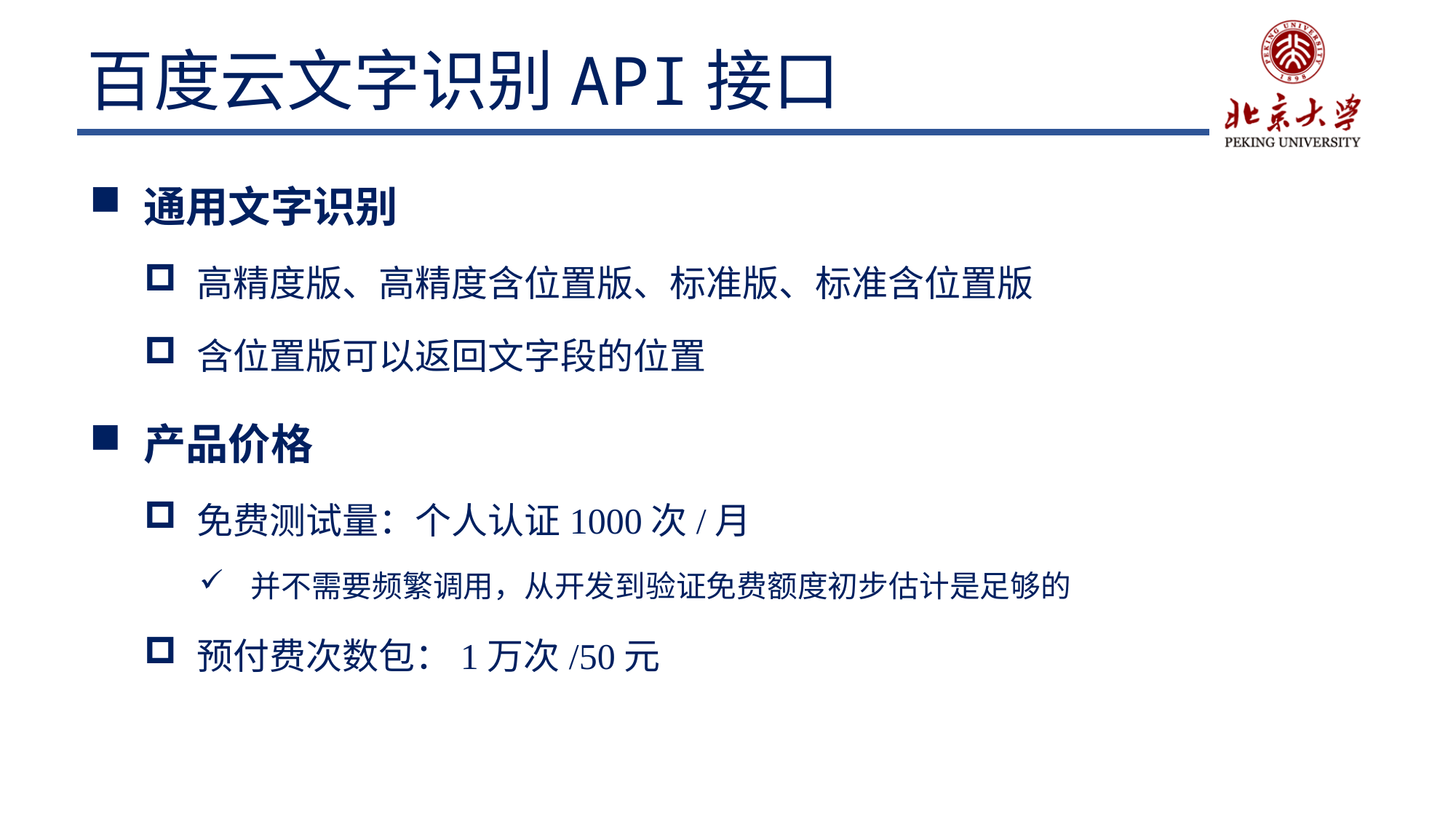

# 百度云文字识别API接口
通用文字识别
高精度版、高精度含位置版、标准版、标准含位置版
含位置版可以返回文字段的位置
产品价格
免费测试量：个人认证1000次/月
并不需要频繁调用，从开发到验证免费额度初步估计是足够的
预付费次数包：1万次/50元